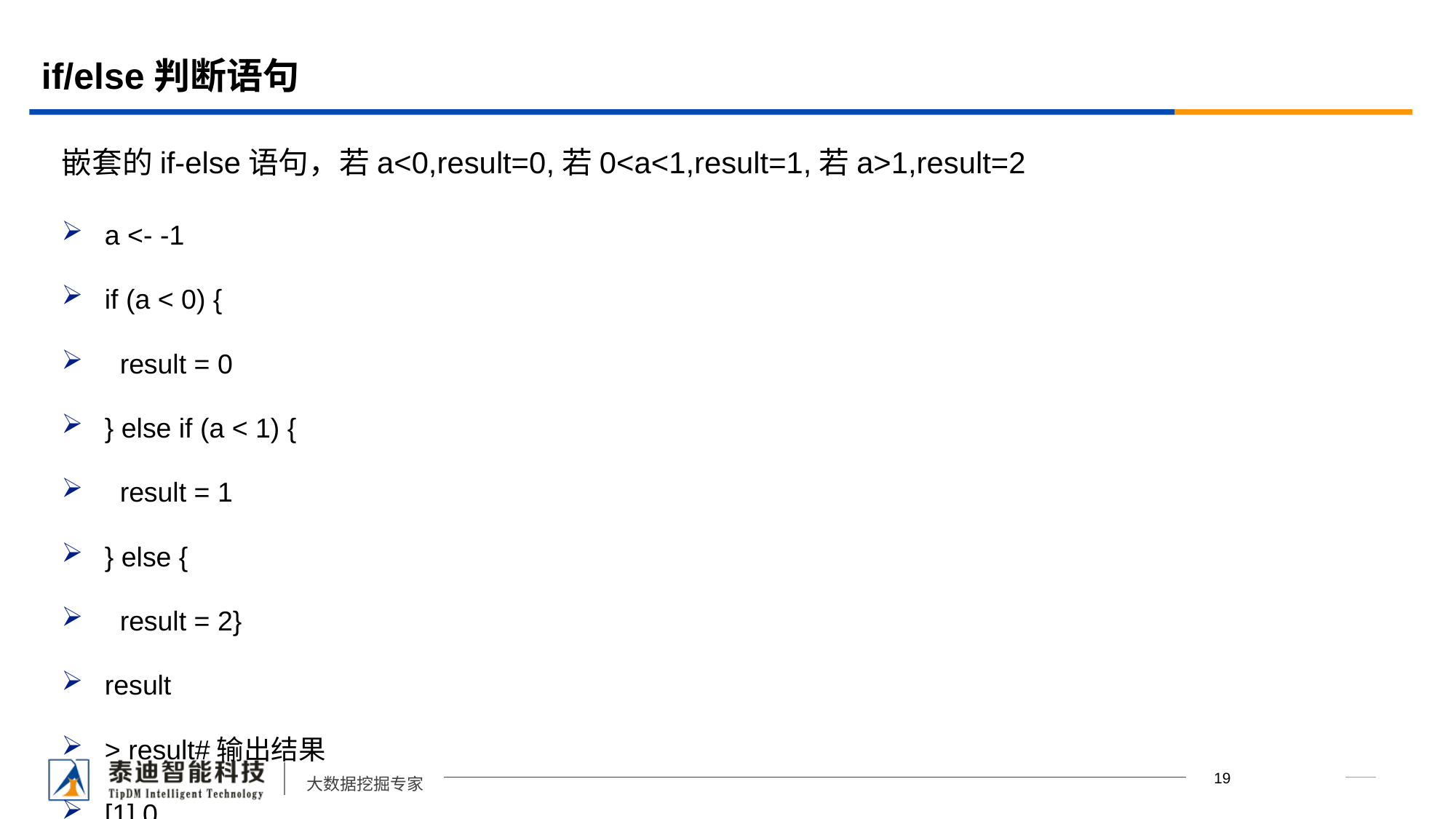

# if/else判断语句

嵌套的if-else语句，若a<0,result=0,若0<a<1,result=1,若a>1,result=2

a <- -1
if (a < 0) {
  result = 0
} else if (a < 1) {
  result = 1
} else {
  result = 2}
result
> result#输出结果
[1] 0